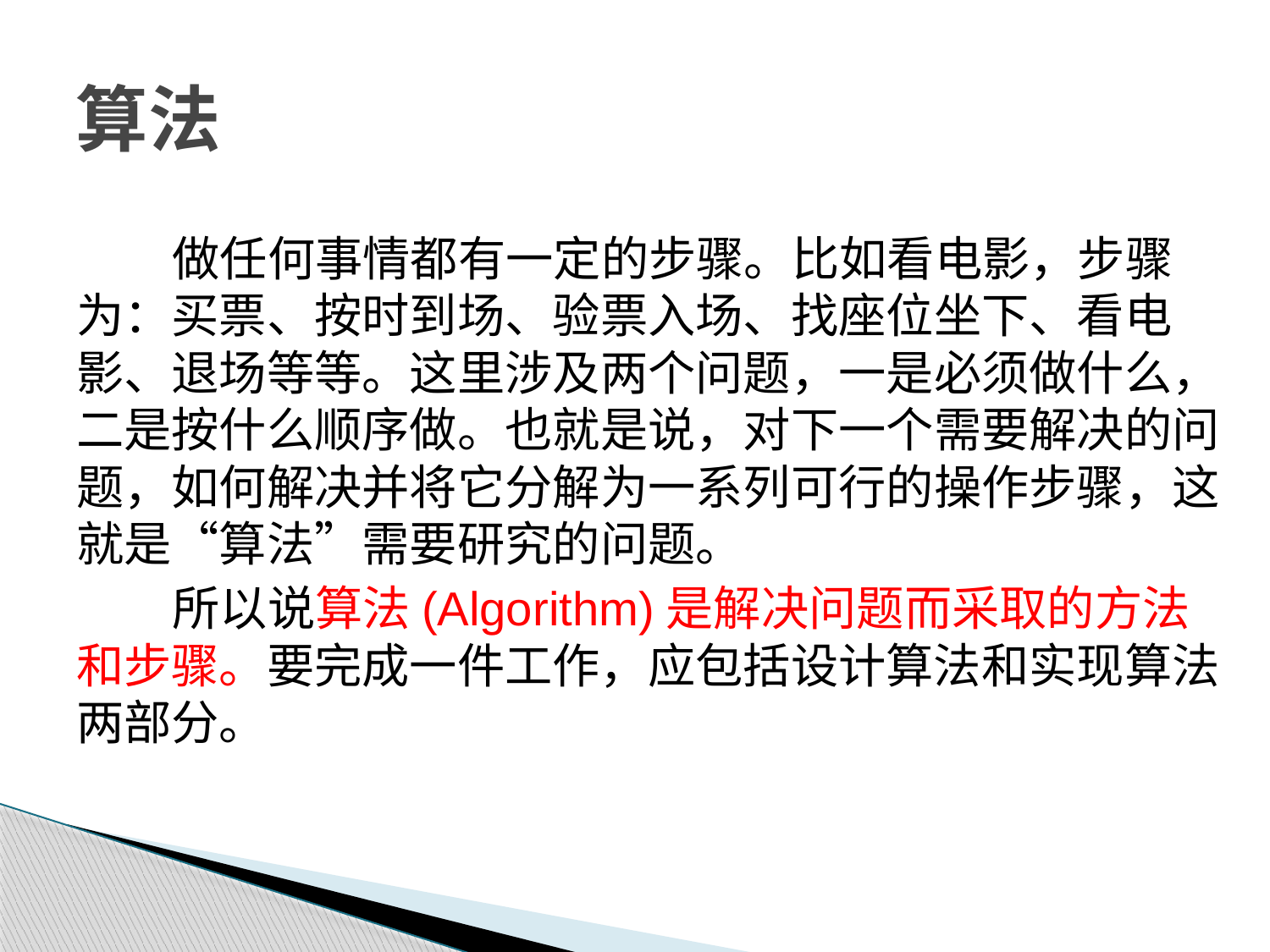

# 算法
        做任何事情都有一定的步骤。比如看电影，步骤为：买票、按时到场、验票入场、找座位坐下、看电影、退场等等。这里涉及两个问题，一是必须做什么，二是按什么顺序做。也就是说，对下一个需要解决的问题，如何解决并将它分解为一系列可行的操作步骤，这就是“算法”需要研究的问题。
        所以说算法(Algorithm)是解决问题而采取的方法和步骤。要完成一件工作，应包括设计算法和实现算法两部分。